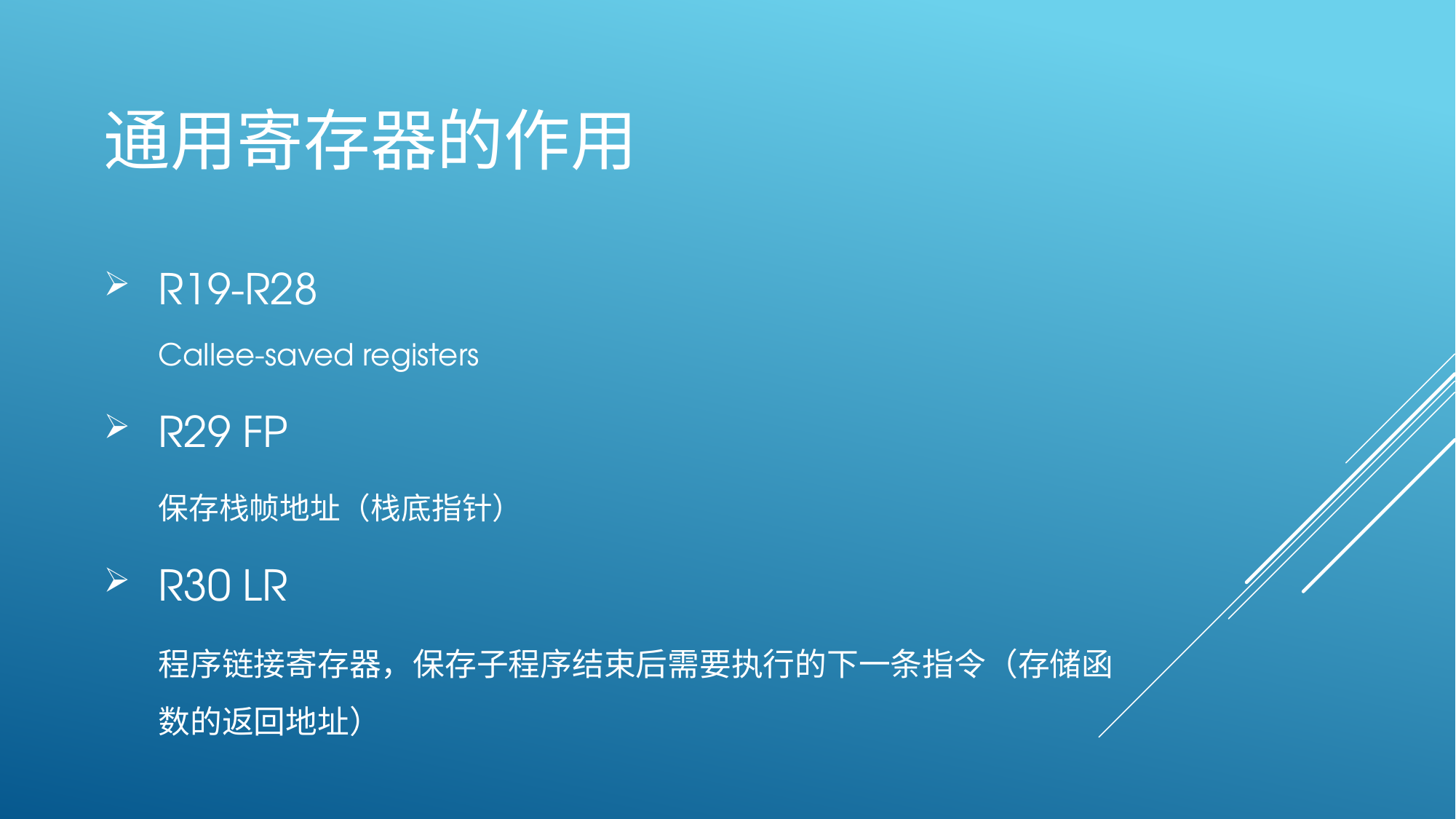

# 通用寄存器的作用
R19-R28
Callee-saved registers
R29 FP
保存栈帧地址（栈底指针）
R30 LR
程序链接寄存器，保存子程序结束后需要执行的下一条指令（存储函数的返回地址）